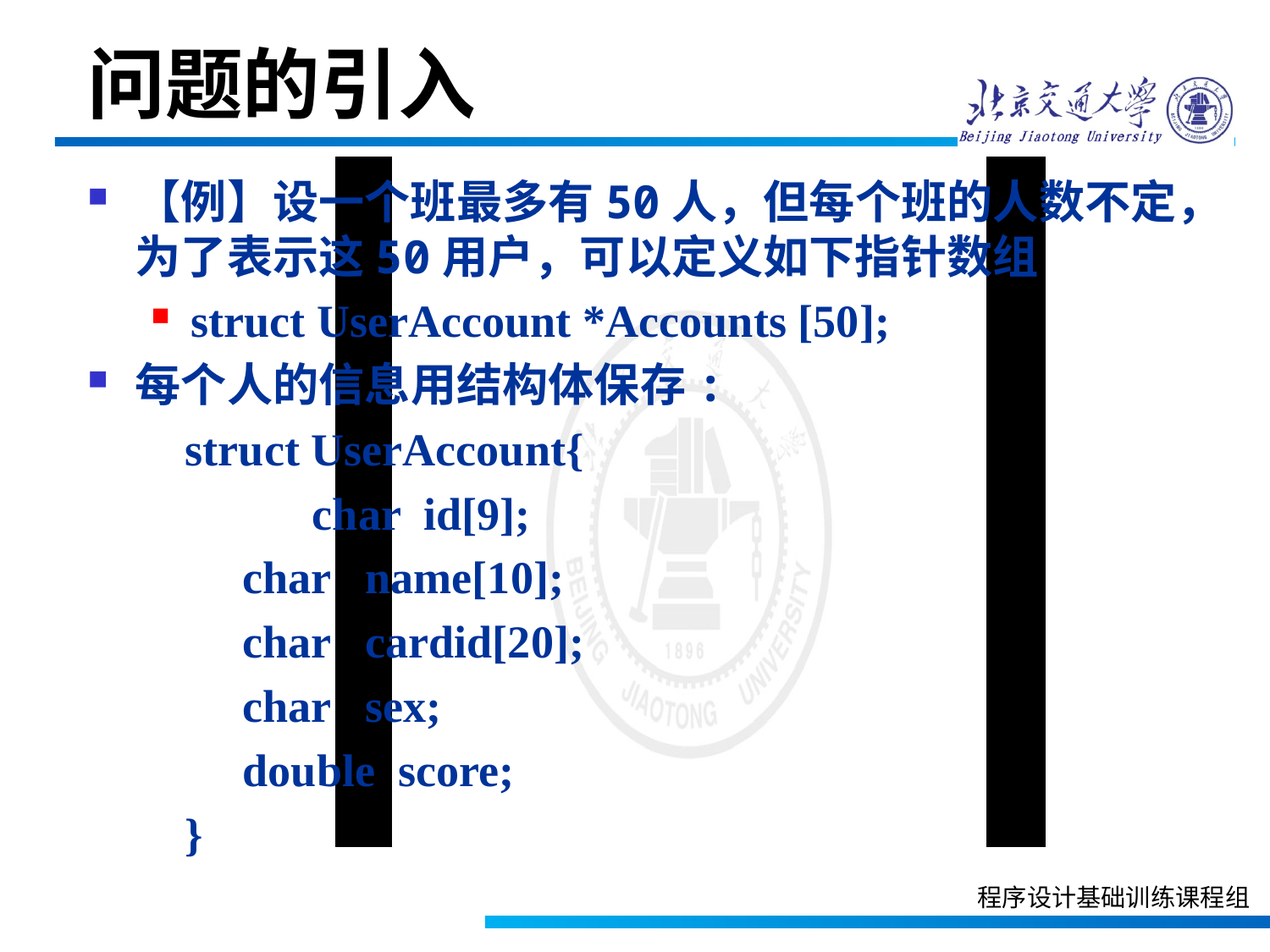

问题的引入
【例】设一个班最多有50人，但每个班的人数不定，为了表示这50用户，可以定义如下指针数组
struct UserAccount *Accounts [50];
每个人的信息用结构体保存:
   struct UserAccount{
	   char  id[9];
        char   name[10];
        char   cardid[20];
        char   sex;
        double  score;
   }
程序设计基础训练课程组